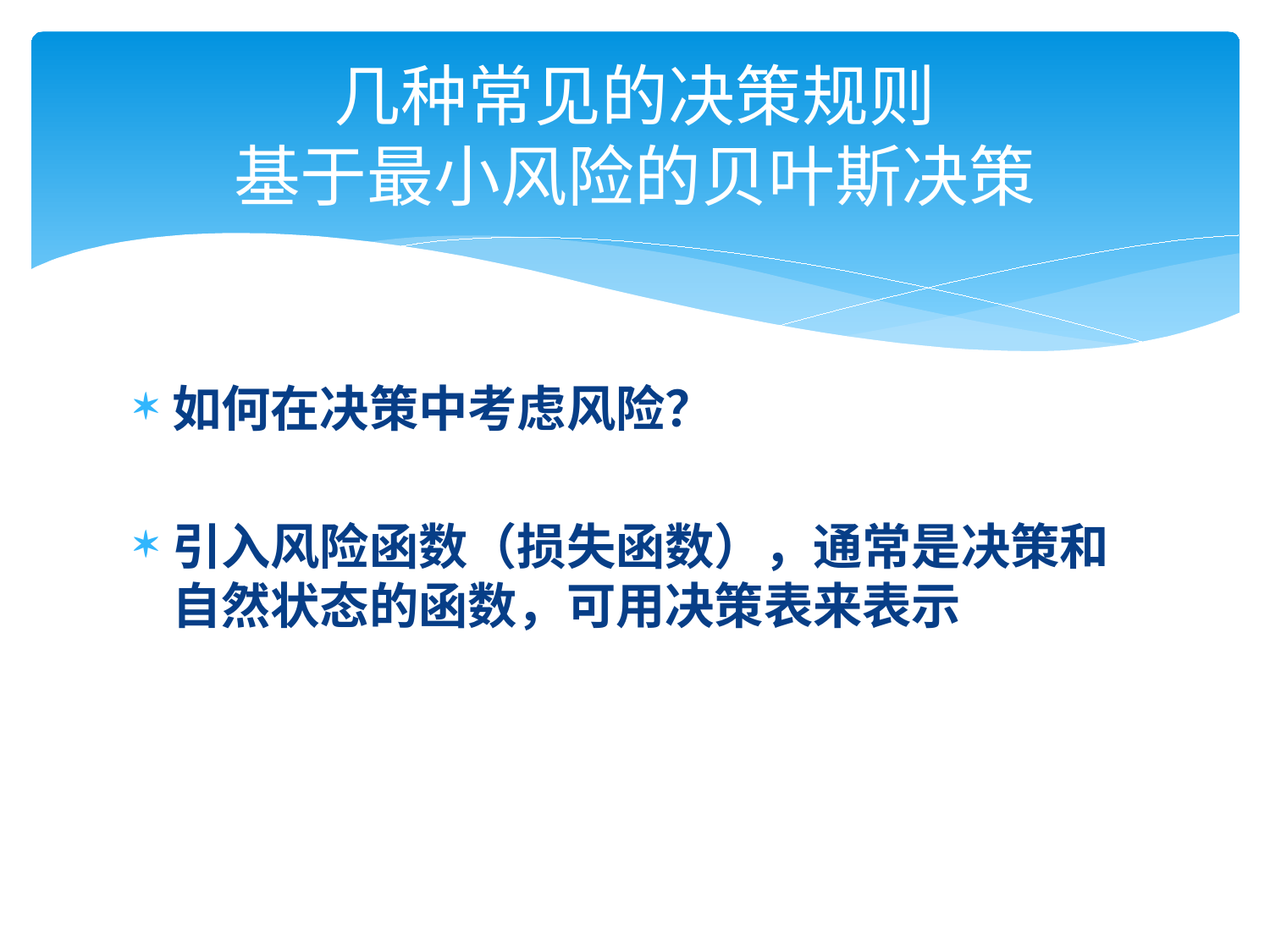

# 几种常见的决策规则 基于最小风险的贝叶斯决策
如何在决策中考虑风险？

引入风险函数（损失函数），通常是决策和自然状态的函数，可用决策表来表示